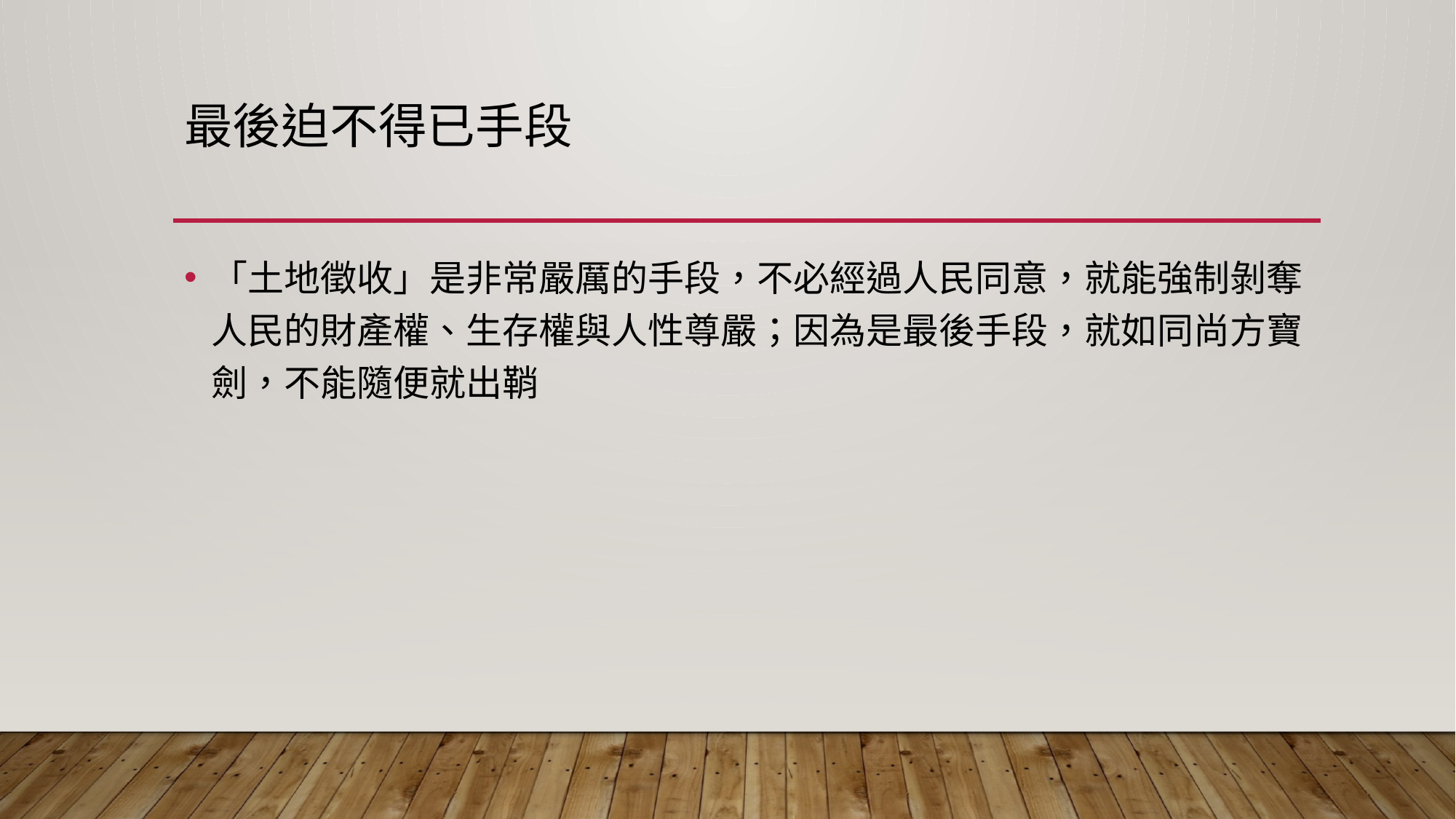

# 最後迫不得已手段
「土地徵收」是非常嚴厲的手段，不必經過人民同意，就能強制剝奪人民的財產權、生存權與人性尊嚴；因為是最後手段，就如同尚方寶劍，不能隨便就出鞘